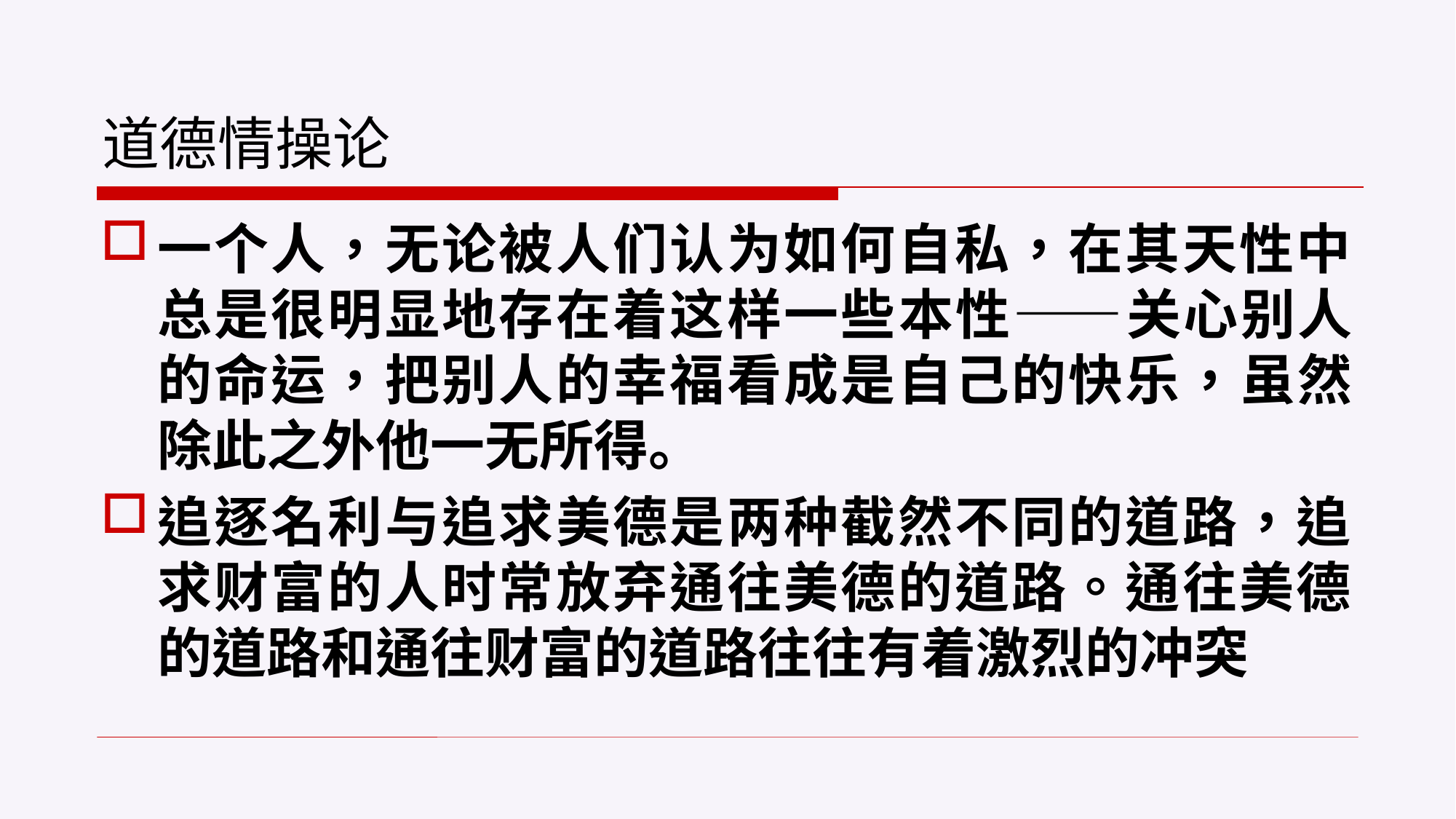

# 道德情操论
一个人，无论被人们认为如何自私，在其天性中总是很明显地存在着这样一些本性——关心别人的命运，把别人的幸福看成是自己的快乐，虽然除此之外他一无所得。
追逐名利与追求美德是两种截然不同的道路，追求财富的人时常放弃通往美德的道路。通往美德的道路和通往财富的道路往往有着激烈的冲突